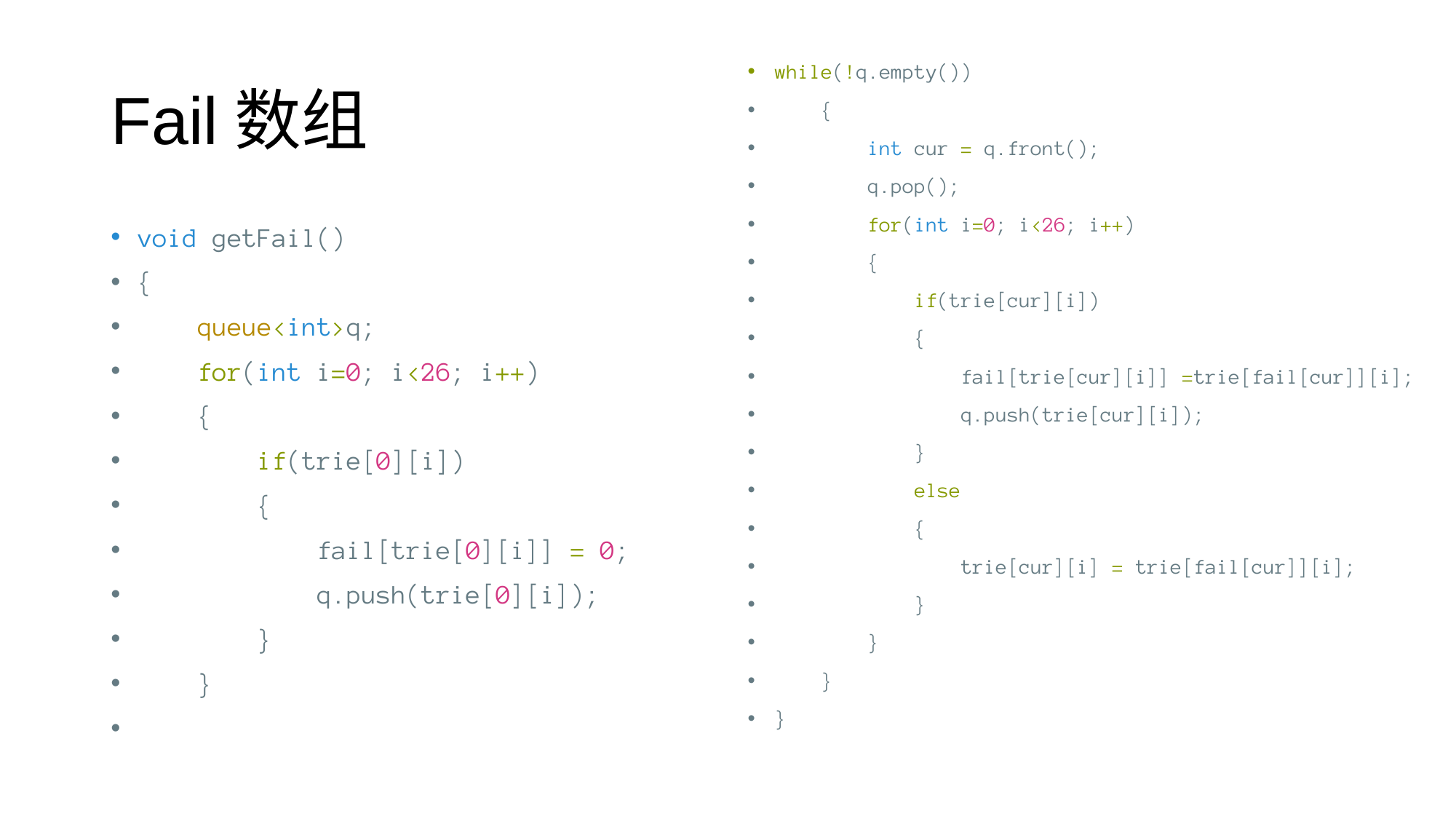

# Fail数组
while(!q.empty())
    {
        int cur = q.front();
        q.pop();
        for(int i=0; i<26; i++)
        {
            if(trie[cur][i])
            {
                fail[trie[cur][i]] =trie[fail[cur]][i];
                q.push(trie[cur][i]);
            }
            else
            {
                trie[cur][i] = trie[fail[cur]][i];
            }
        }
    }
}
void getFail()
{
    queue<int>q;
    for(int i=0; i<26; i++)
    {
        if(trie[0][i])
        {
            fail[trie[0][i]] = 0;
            q.push(trie[0][i]);
        }
    }